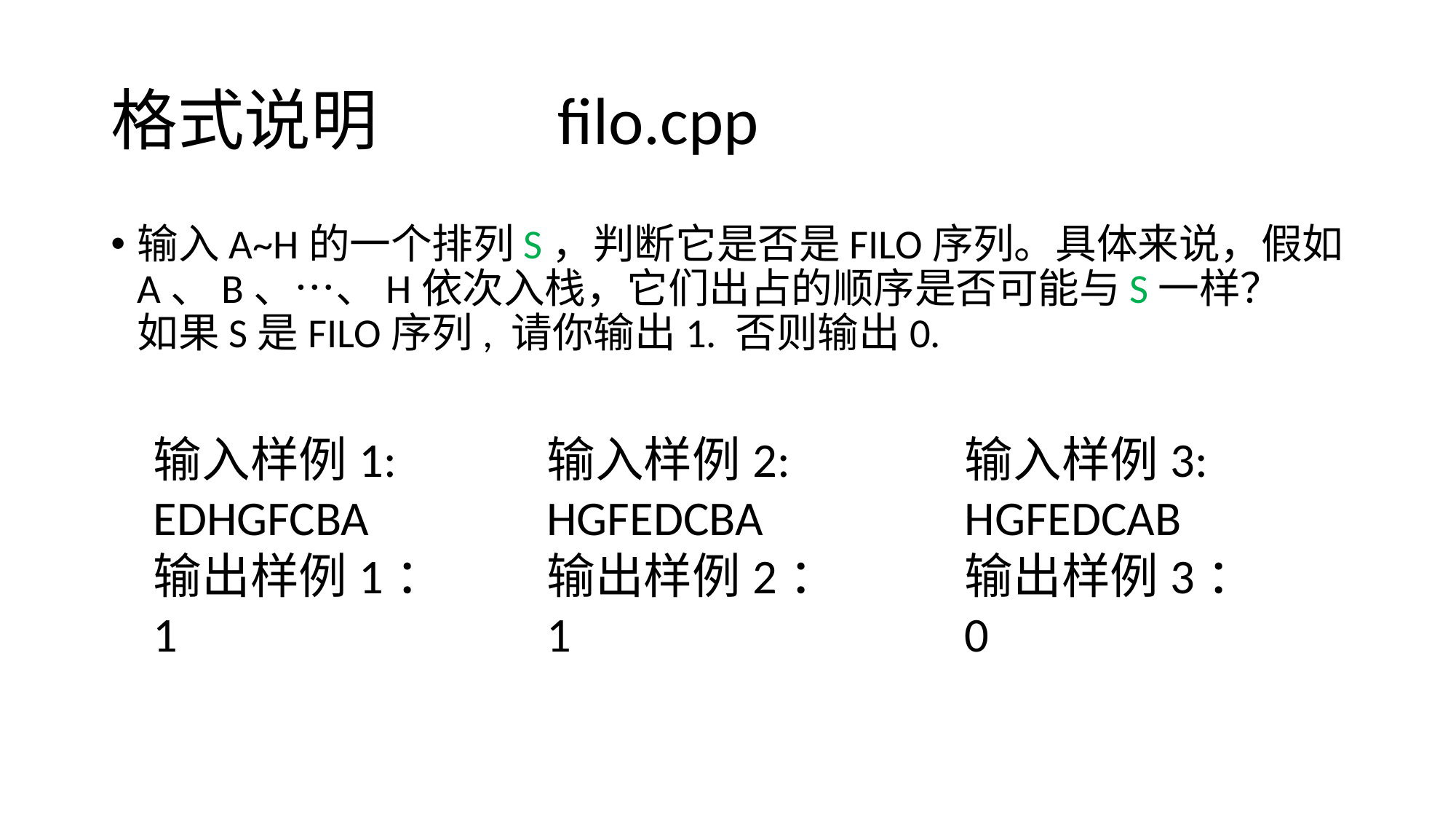

# 格式说明           filo.cpp
输入A~H的一个排列S，判断它是否是FILO序列。具体来说，假如A、B、…、H依次入栈，它们出占的顺序是否可能与S一样？
如果S是FILO序列, 请你输出1. 否则输出0.

输入样例2:
HGFEDCBA
输出样例2：
1
输入样例3:
HGFEDCAB
输出样例3：
0
输入样例1:
EDHGFCBA
输出样例1：
1